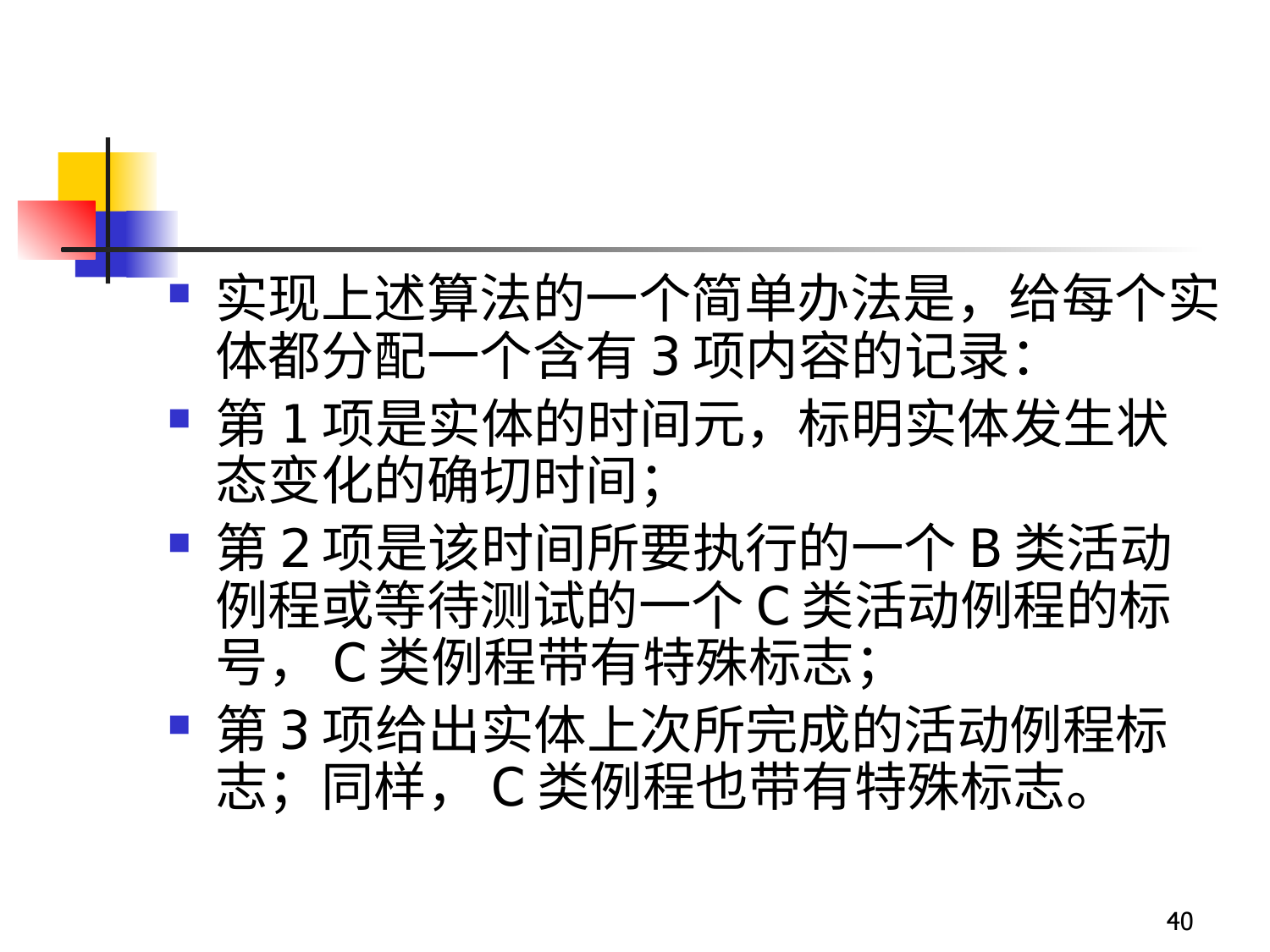

#
实现上述算法的一个简单办法是，给每个实体都分配一个含有3项内容的记录：
第1项是实体的时间元，标明实体发生状态变化的确切时间；
第2项是该时间所要执行的一个B类活动例程或等待测试的一个C类活动例程的标号，C类例程带有特殊标志；
第3项给出实体上次所完成的活动例程标志；同样，C类例程也带有特殊标志。
40